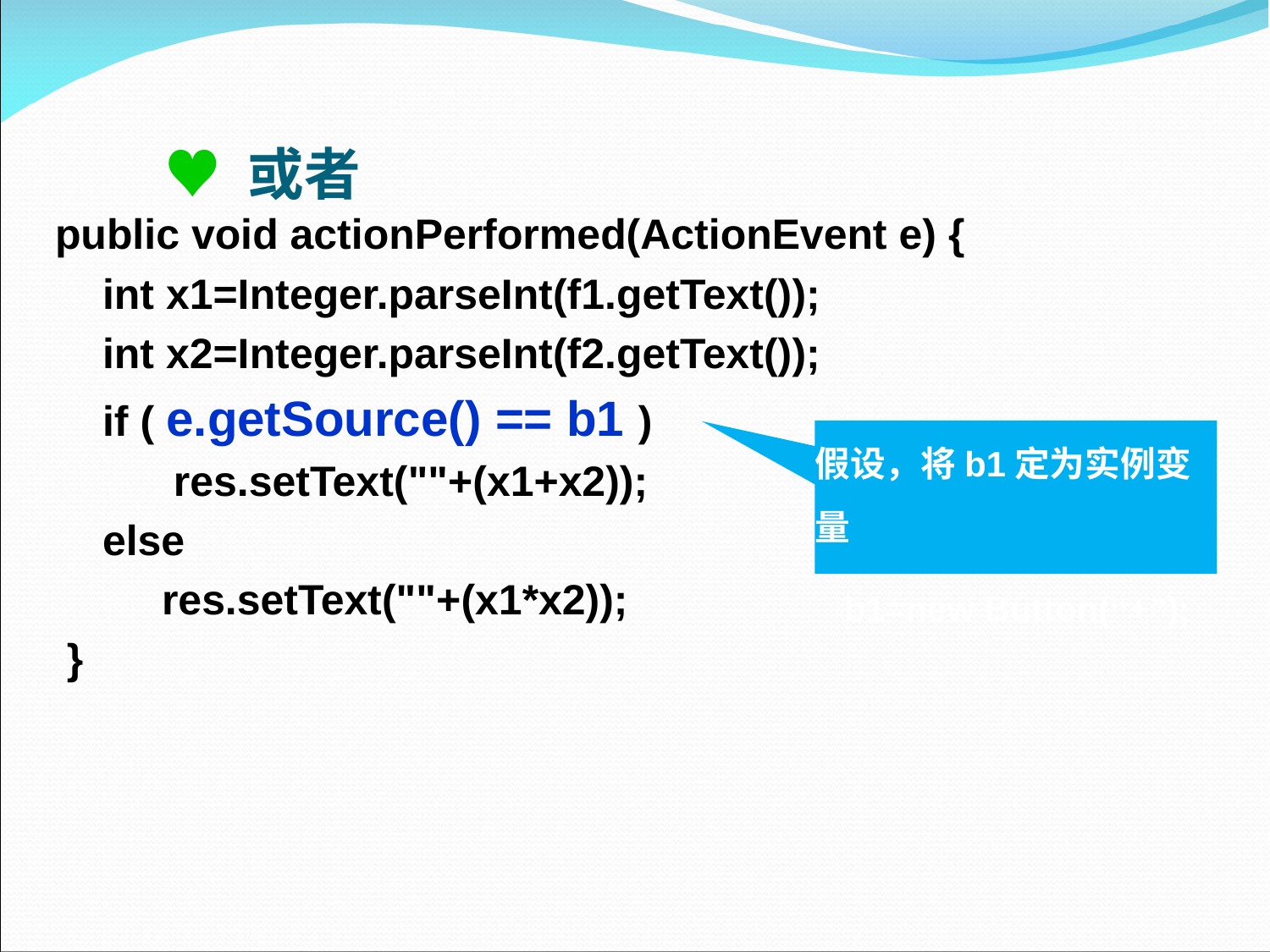

# ♥ 或者
public void actionPerformed(ActionEvent e) {
    int x1=Integer.parseInt(f1.getText());
    int x2=Integer.parseInt(f2.getText());
    if ( e.getSource() == b1 )
          res.setText(""+(x1+x2));
    else
         res.setText(""+(x1*x2));
 }
假设，将b1定为实例变量
   b1=new Button(“+”);